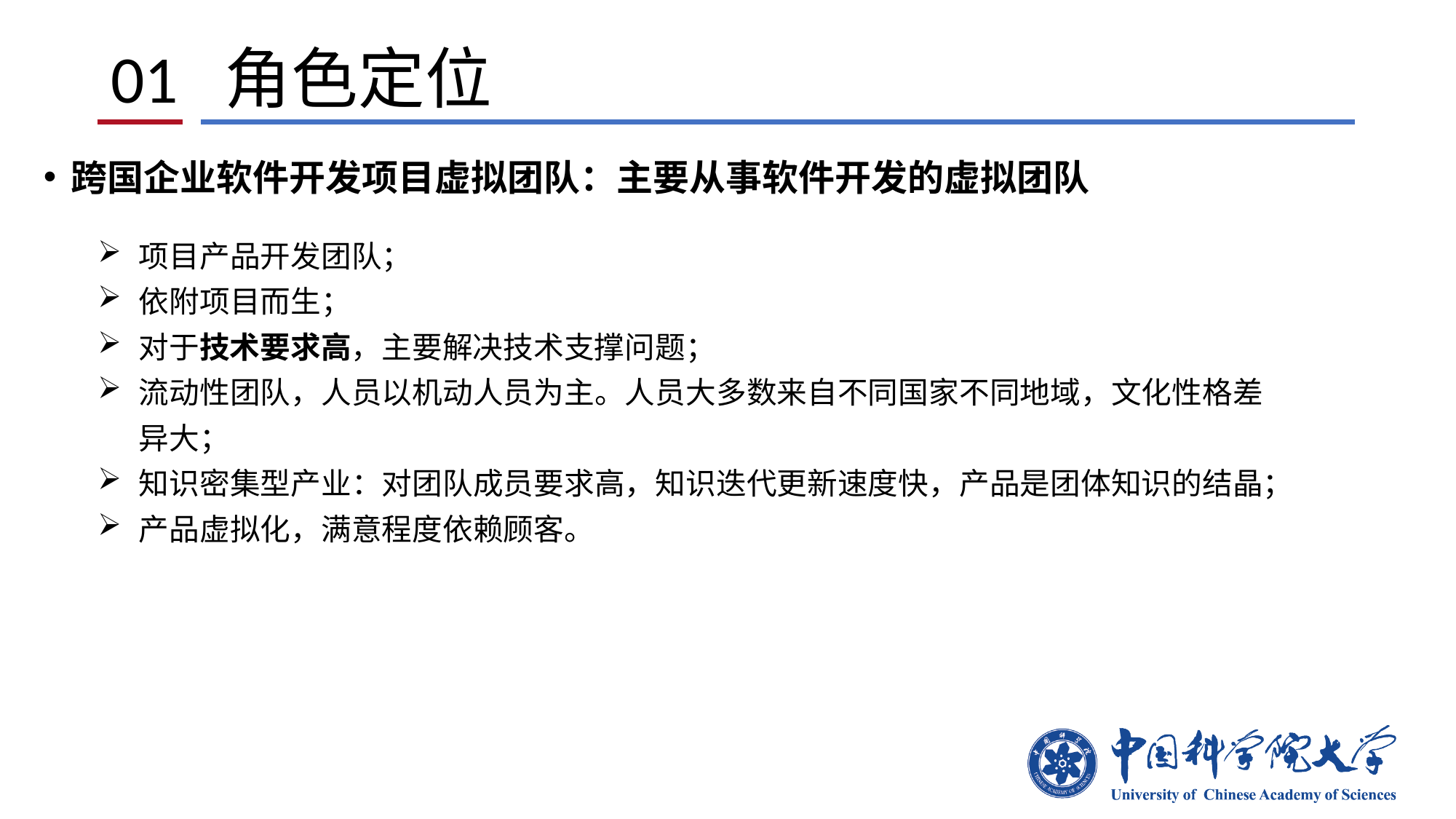

# 01  角色定位
跨国企业软件开发项目虚拟团队：主要从事软件开发的虚拟团队

项目产品开发团队；
依附项目而生；
对于技术要求高，主要解决技术支撑问题；
流动性团队，人员以机动人员为主。人员大多数来自不同国家不同地域，文化性格差异大；
知识密集型产业：对团队成员要求高，知识迭代更新速度快，产品是团体知识的结晶；
产品虚拟化，满意程度依赖顾客。